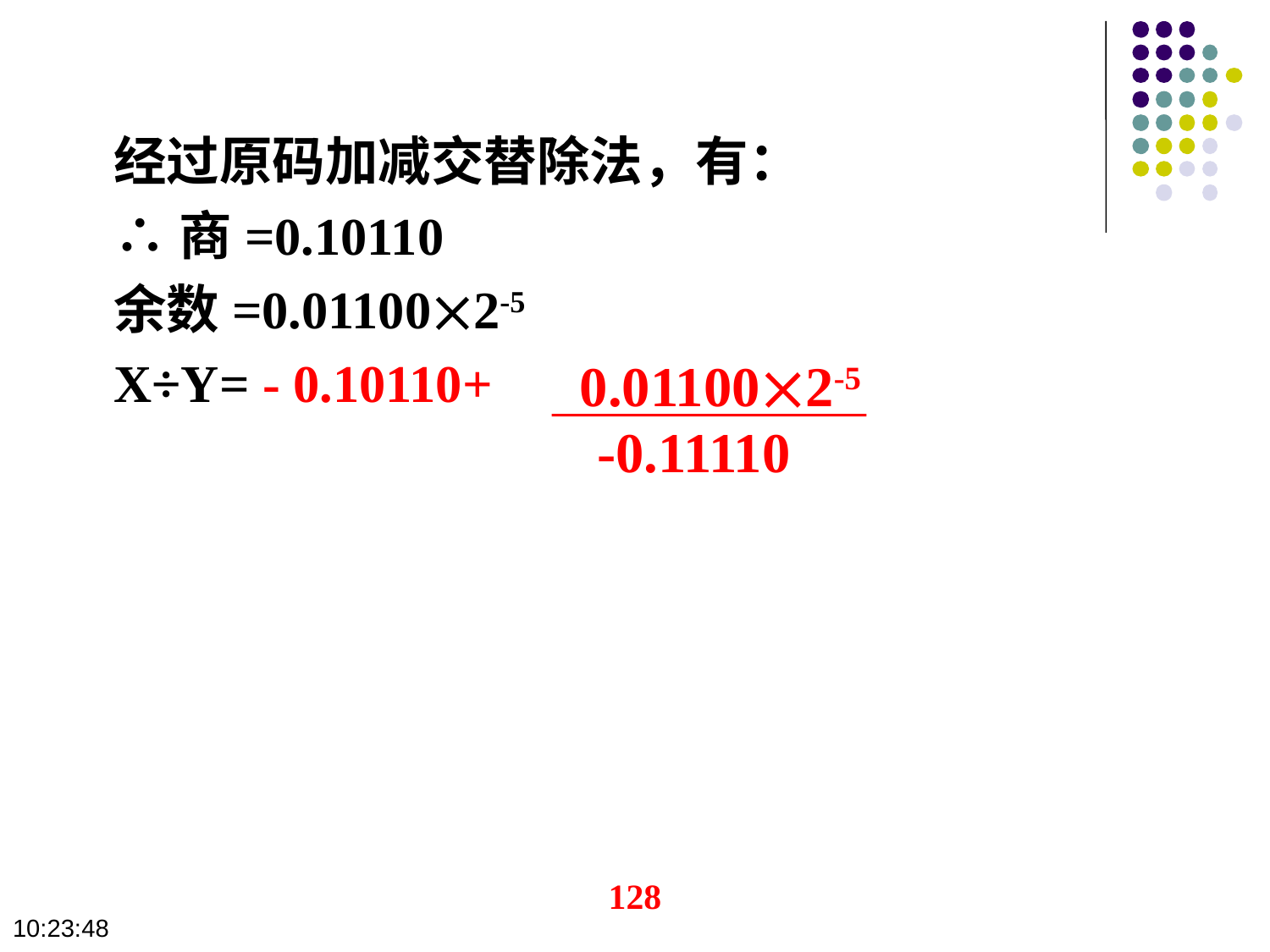

经过原码加减交替除法，有：
∴商=0.10110
余数=0.01100×2-5
X÷Y= - 0.10110+
 0.01100×2-5
-0.11110

128
10:23:48